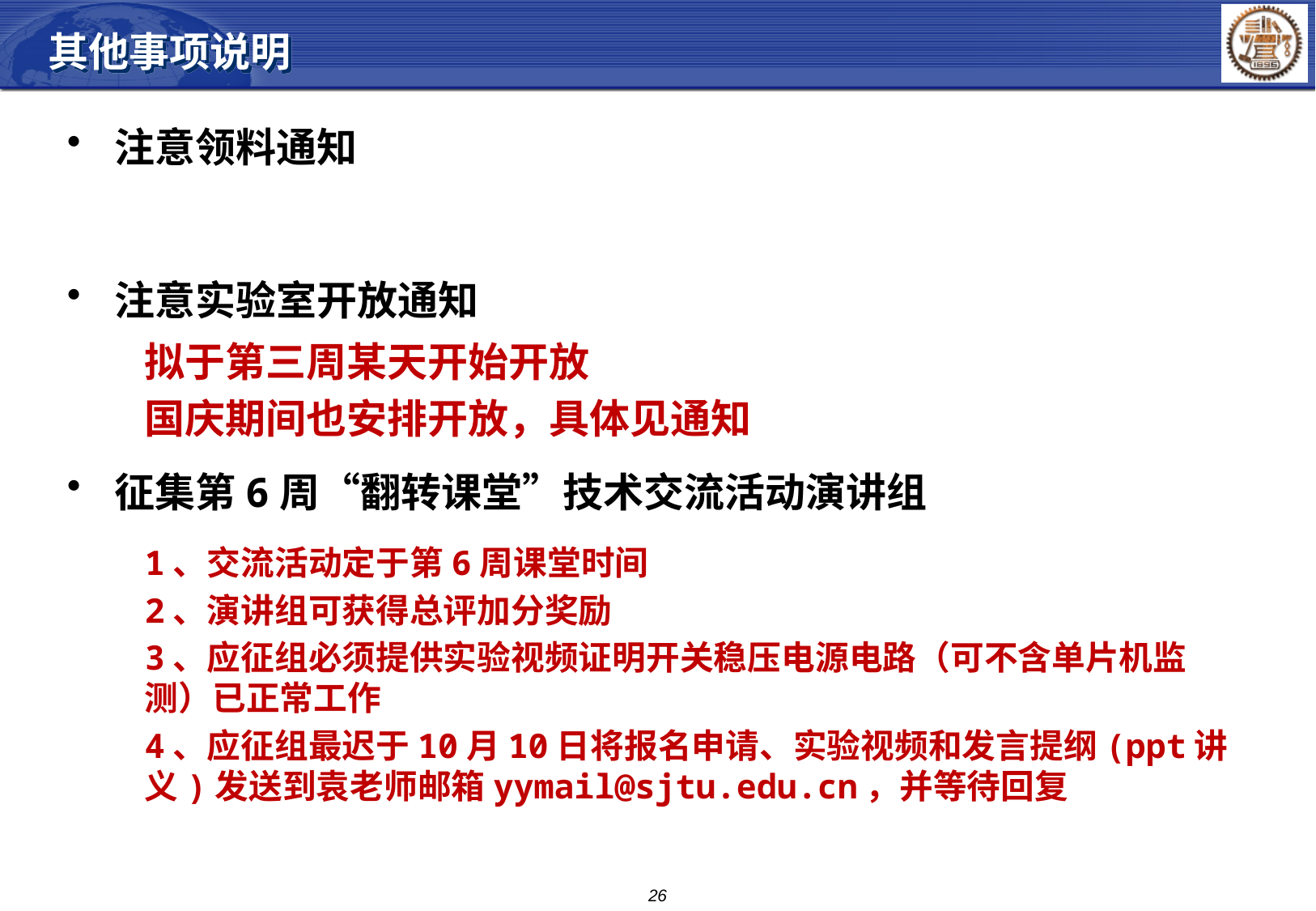

其他事项说明
 注意领料通知
 注意实验室开放通知
拟于第三周某天开始开放
国庆期间也安排开放，具体见通知
 征集第6周“翻转课堂”技术交流活动演讲组
1、交流活动定于第6周课堂时间
2、演讲组可获得总评加分奖励
3、应征组必须提供实验视频证明开关稳压电源电路（可不含单片机监测）已正常工作
4、应征组最迟于10月10日将报名申请、实验视频和发言提纲(ppt讲义)发送到袁老师邮箱yymail@sjtu.edu.cn，并等待回复
26